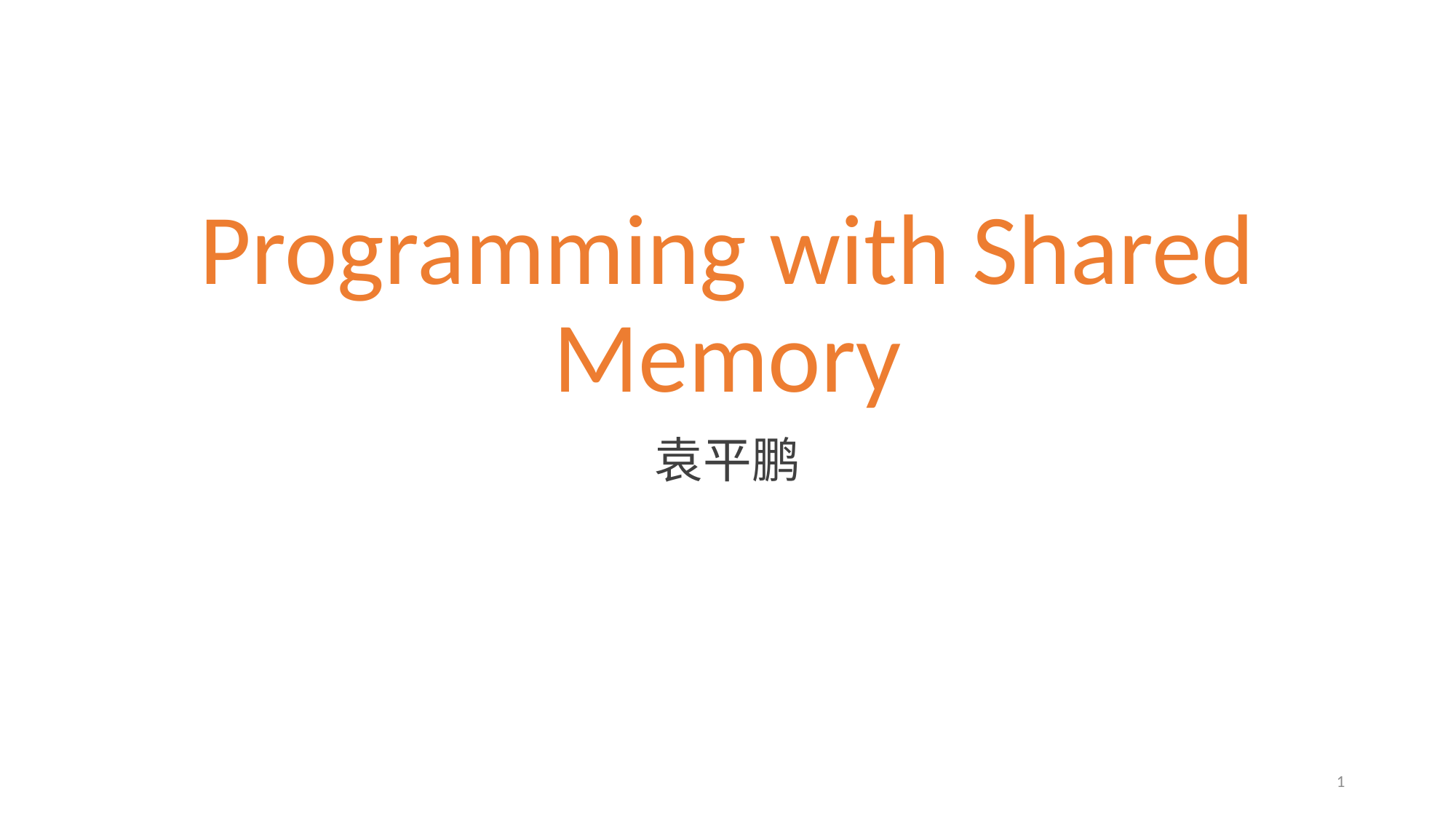

# Programming with Shared Memory
袁平鹏
1